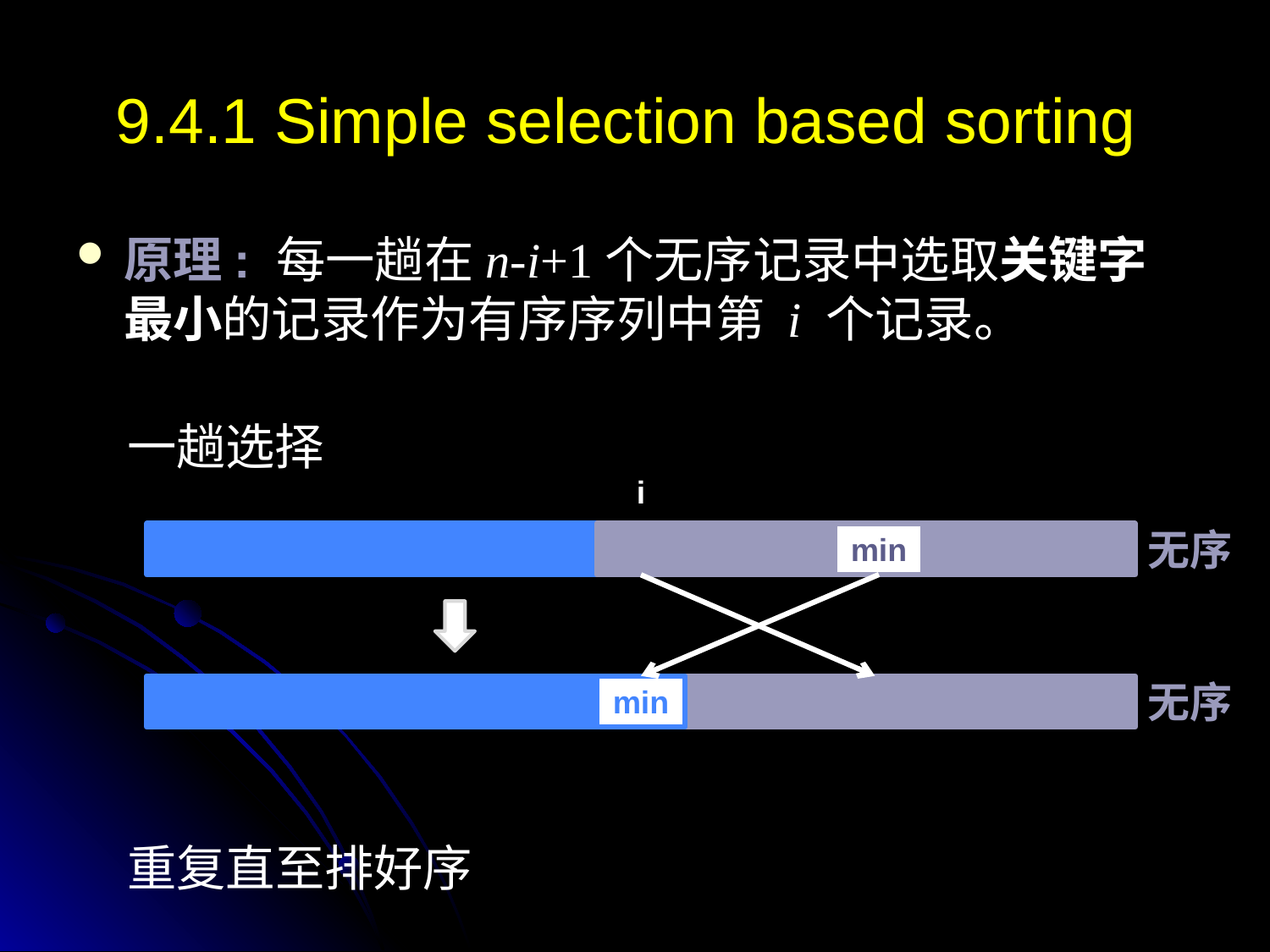

# 9.4.1 Simple selection based sorting
原理: 每一趟在n-i+1个无序记录中选取关键字最小的记录作为有序序列中第 i 个记录。
一趟选择
i
无序

min

无序

min

重复直至排好序